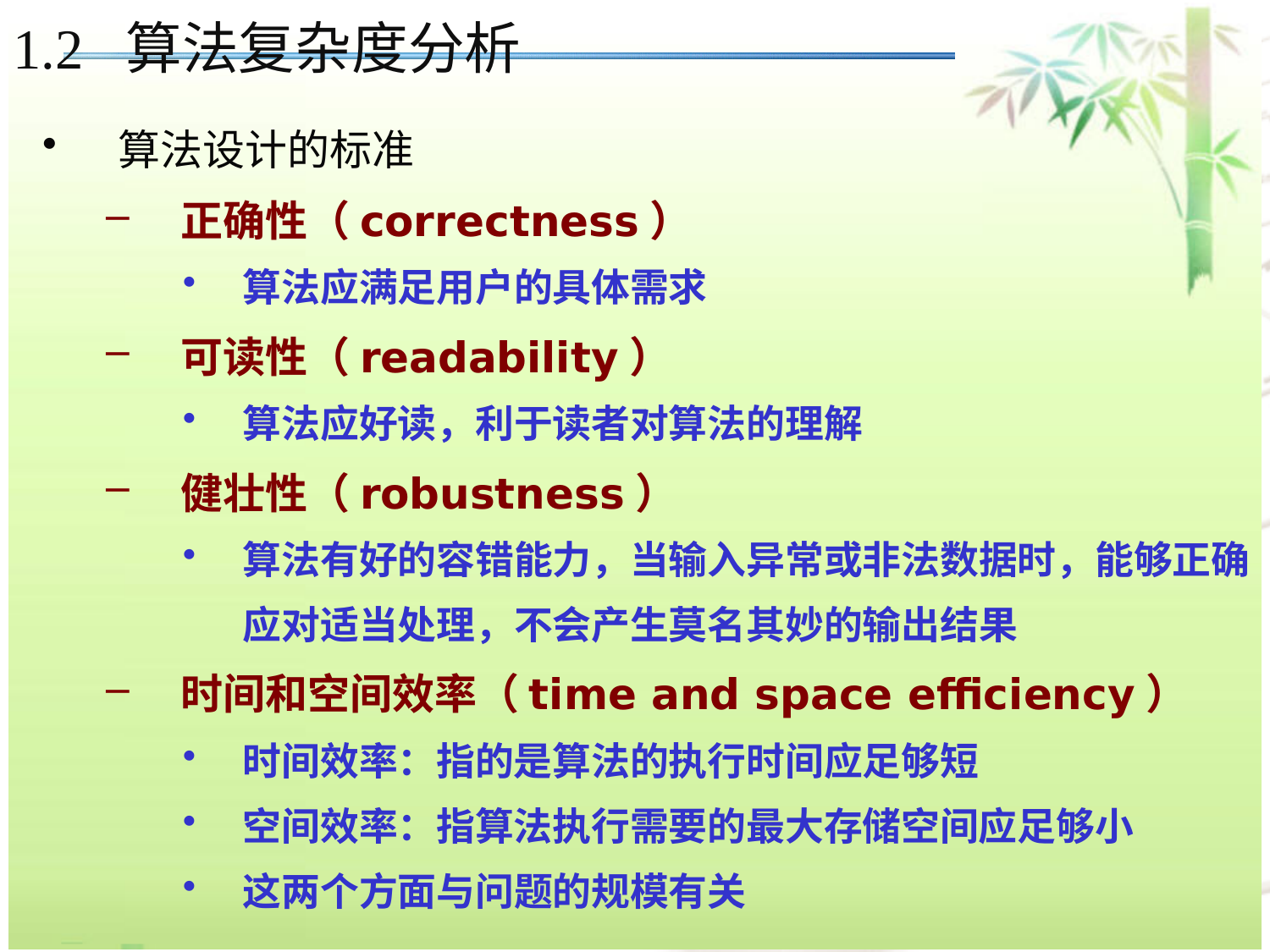

1.2  算法复杂度分析
算法设计的标准
正确性（correctness）
算法应满足用户的具体需求
可读性（readability）
算法应好读，利于读者对算法的理解
健壮性（robustness）
算法有好的容错能力，当输入异常或非法数据时，能够正确应对适当处理，不会产生莫名其妙的输出结果
时间和空间效率（time and space efficiency）
时间效率：指的是算法的执行时间应足够短
空间效率：指算法执行需要的最大存储空间应足够小
这两个方面与问题的规模有关